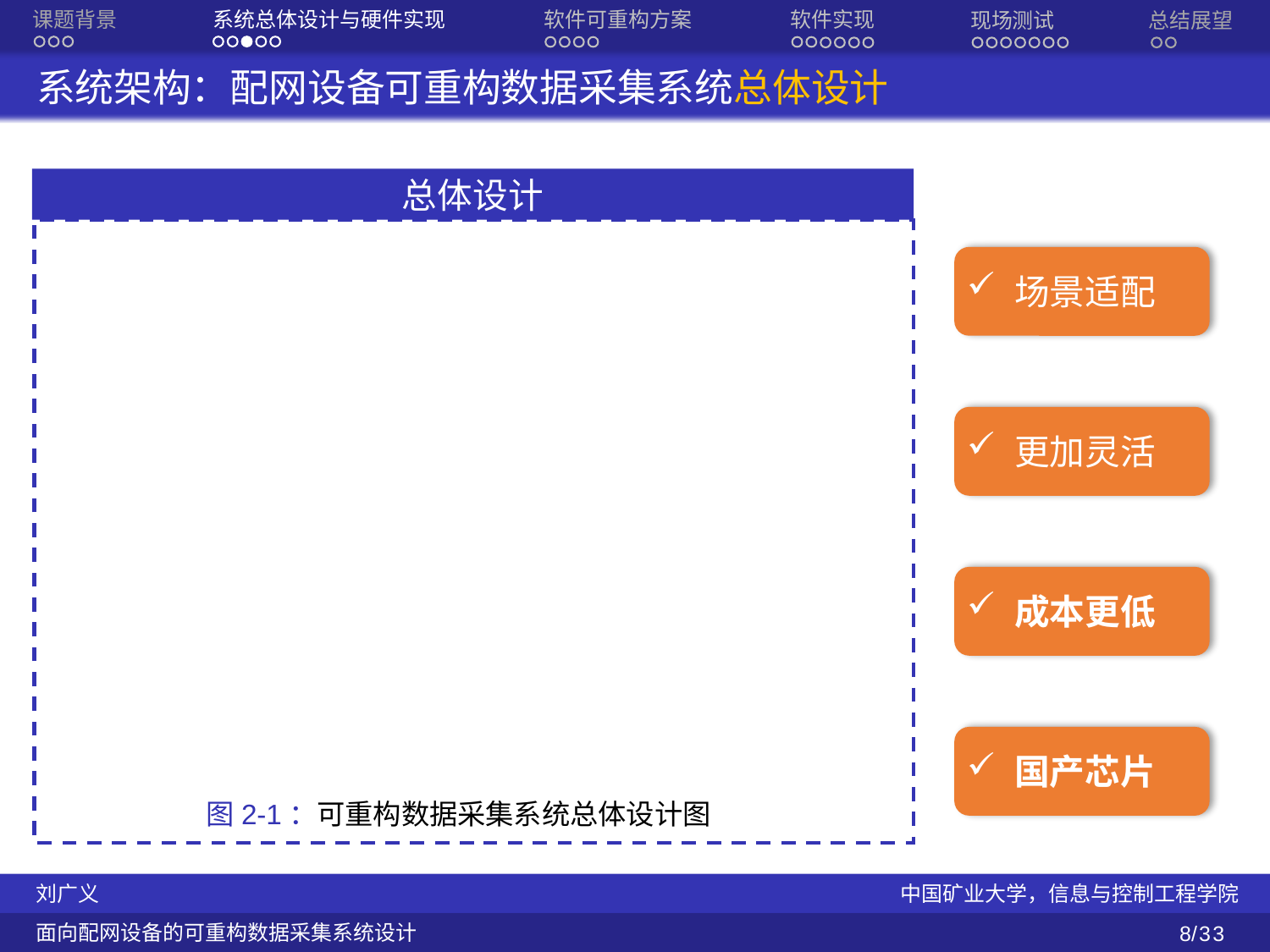

软件实现
软件可重构方案
系统总体设计与硬件实现
课题背景
现场测试
总结展望

    系统架构：配网设备可重构数据采集系统总体设计
总体设计

场景适配

更加灵活

成本更低

国产芯片
图2-1：可重构数据采集系统总体设计图